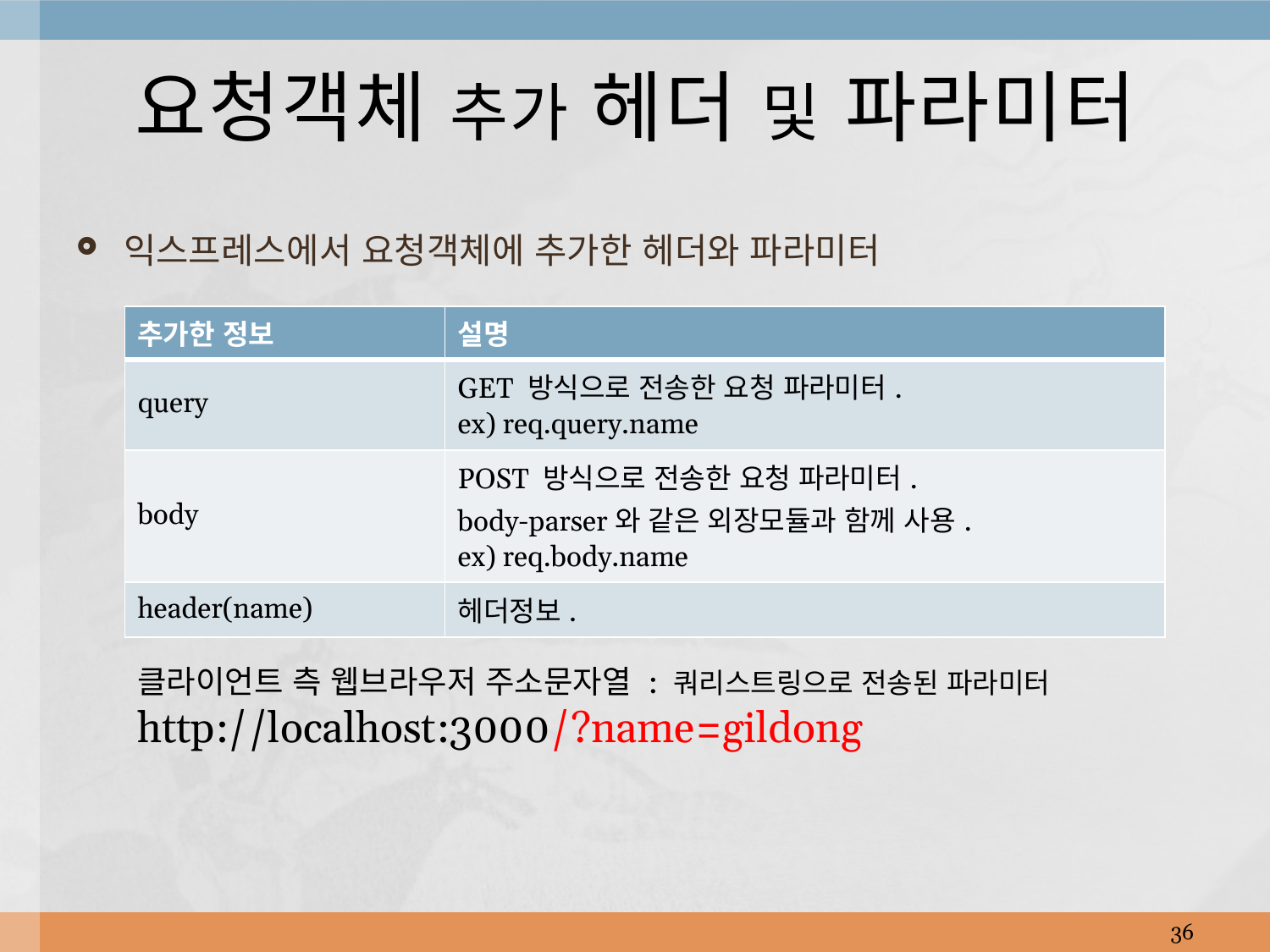

# 요청객체 추가 헤더 및 파라미터
익스프레스에서 요청객체에 추가한 헤더와 파라미터
| 추가한 정보 | 설명 |
| --- | --- |
| query | GET 방식으로 전송한 요청 파라미터. ex) req.query.name |
| body | POST 방식으로 전송한 요청 파라미터. body-parser와 같은 외장모듈과 함께 사용. ex) req.body.name |
| header(name) | 헤더정보. |
클라이언트 측 웹브라우저 주소문자열 : 쿼리스트링으로 전송된 파라미터
http://localhost:3000/?name=gildong
36